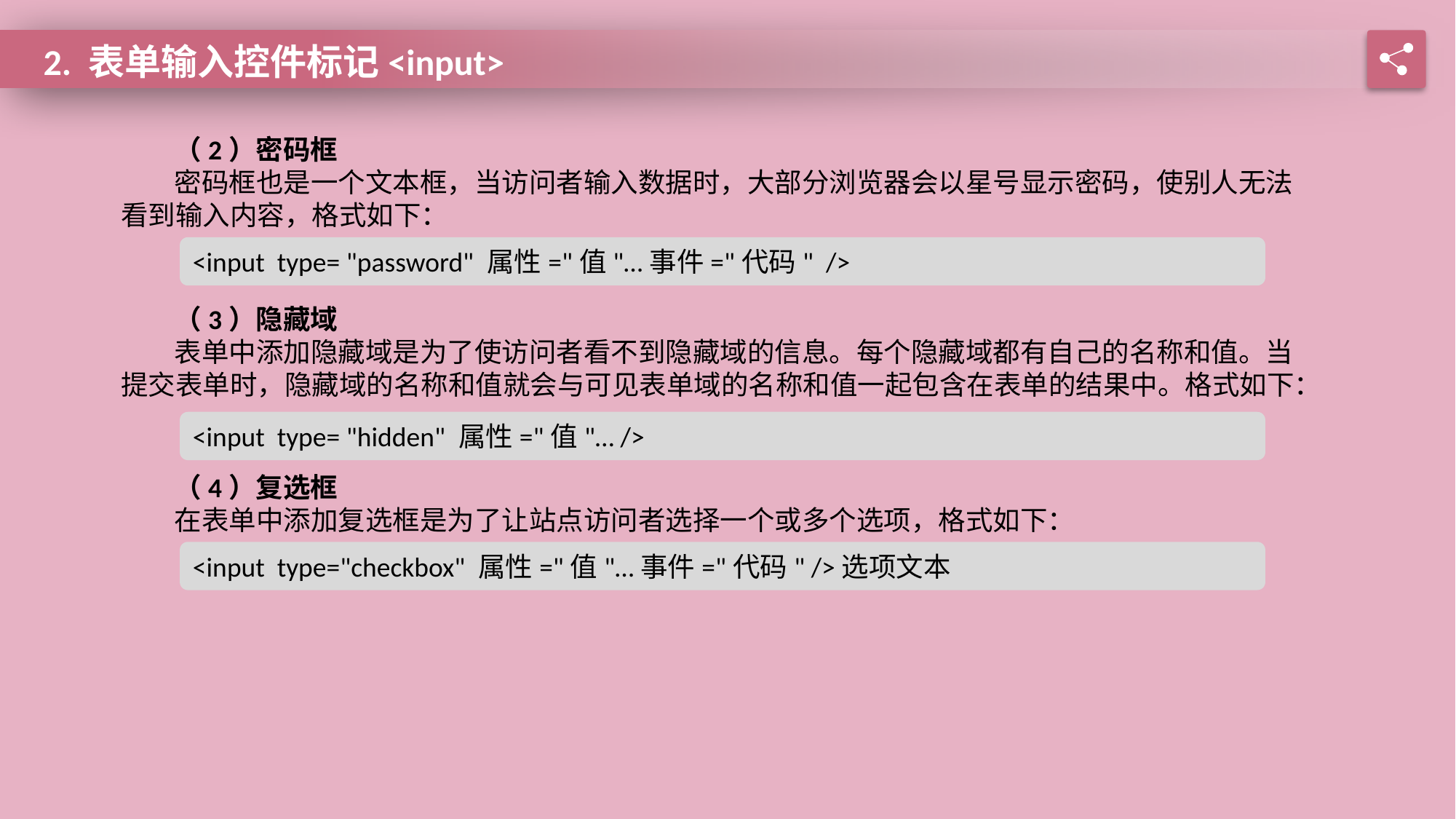

2. 表单输入控件标记<input>
（2）密码框
密码框也是一个文本框，当访问者输入数据时，大部分浏览器会以星号显示密码，使别人无法看到输入内容，格式如下：
<input  type= "password" 属性="值"…事件="代码"  />
（3）隐藏域
表单中添加隐藏域是为了使访问者看不到隐藏域的信息。每个隐藏域都有自己的名称和值。当提交表单时，隐藏域的名称和值就会与可见表单域的名称和值一起包含在表单的结果中。格式如下：
<input  type= "hidden" 属性="值"… />
（4）复选框
在表单中添加复选框是为了让站点访问者选择一个或多个选项，格式如下：
<input  type="checkbox" 属性="值"…事件="代码" />选项文本